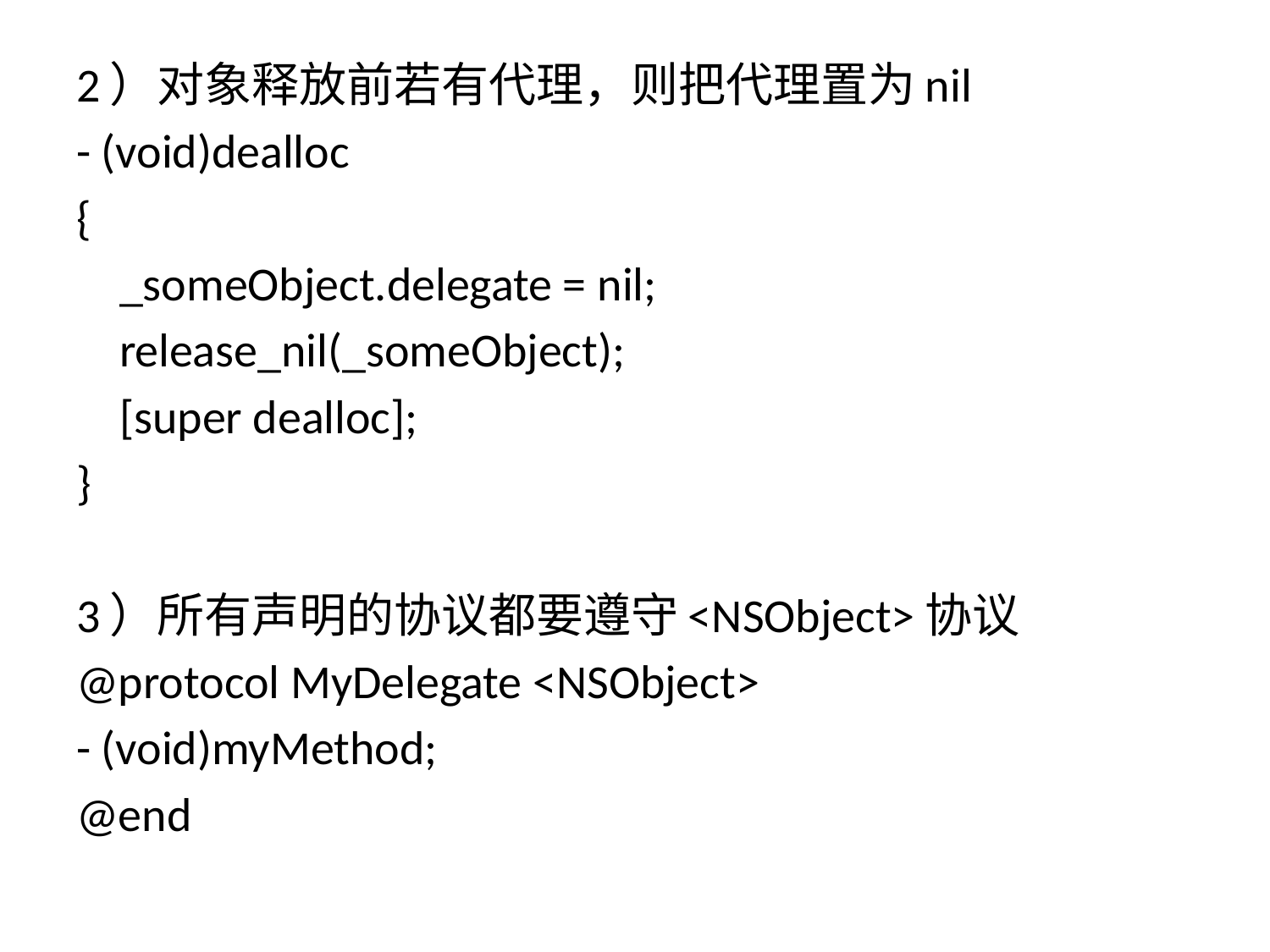

2）对象释放前若有代理，则把代理置为nil
- (void)dealloc
{
    _someObject.delegate = nil;
    release_nil(_someObject);
    [super dealloc];
}

3）所有声明的协议都要遵守<NSObject>协议
@protocol MyDelegate <NSObject>
- (void)myMethod;
@end